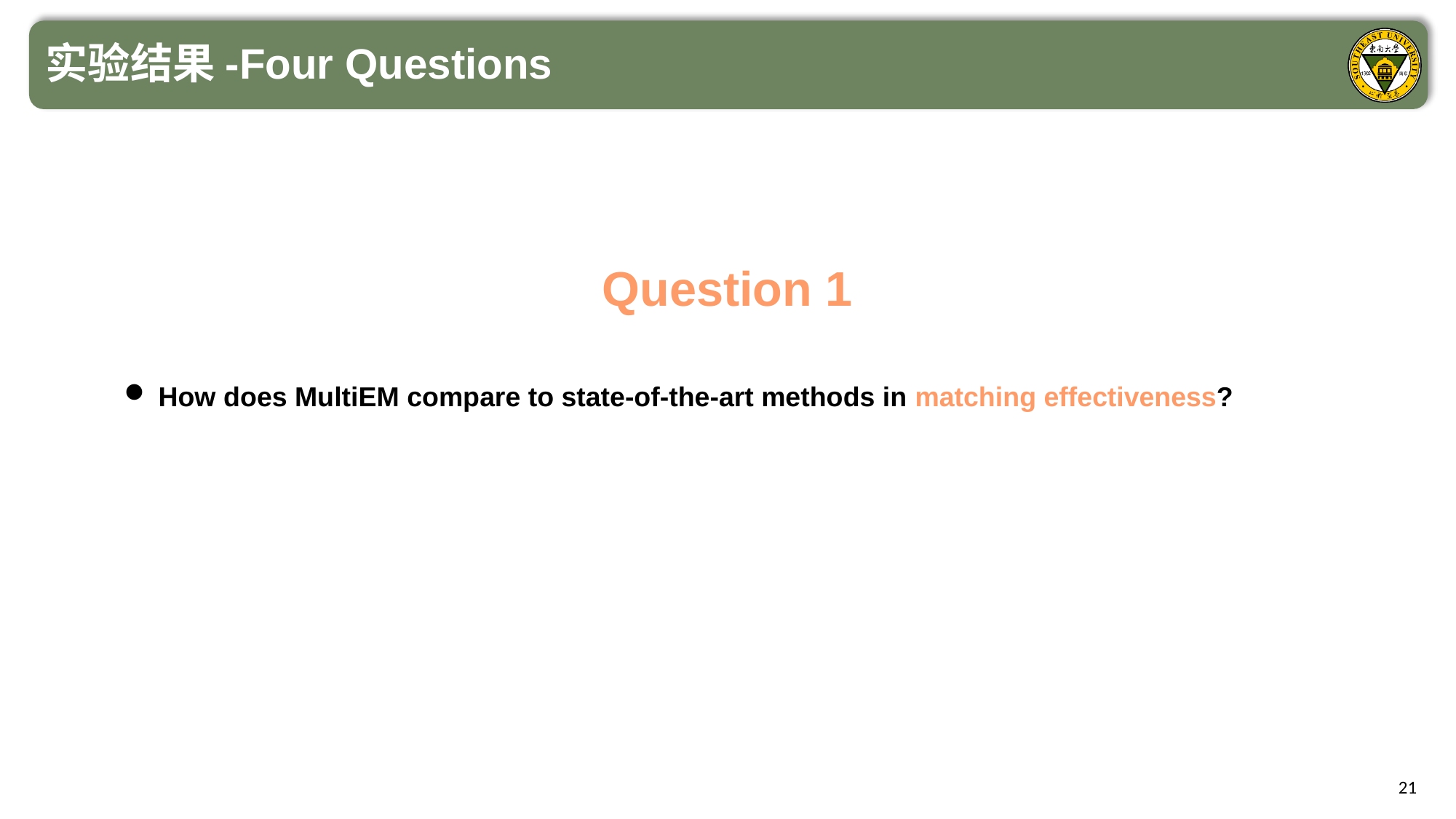

实验结果-Four Questions
Question 1
How does MultiEM compare to state-of-the-art methods in matching effectiveness?
21